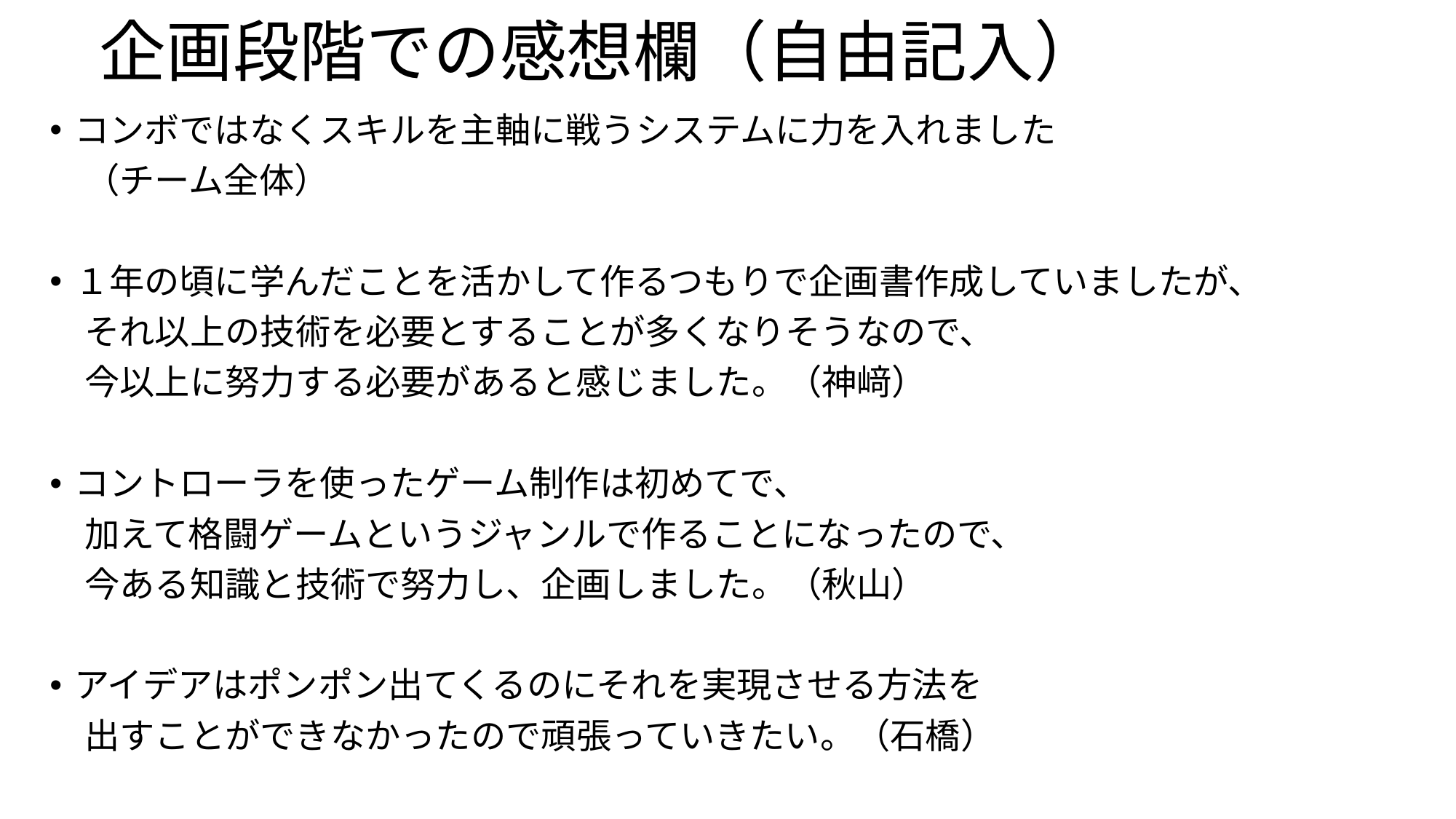

# 企画段階での感想欄（自由記入）
コンボではなくスキルを主軸に戦うシステムに力を入れました
　（チーム全体）

１年の頃に学んだことを活かして作るつもりで企画書作成していましたが、
　それ以上の技術を必要とすることが多くなりそうなので、
　今以上に努力する必要があると感じました。（神﨑）

コントローラを使ったゲーム制作は初めてで、
　加えて格闘ゲームというジャンルで作ることになったので、
　今ある知識と技術で努力し、企画しました。（秋山）

アイデアはポンポン出てくるのにそれを実現させる方法を
　出すことができなかったので頑張っていきたい。（石橋）